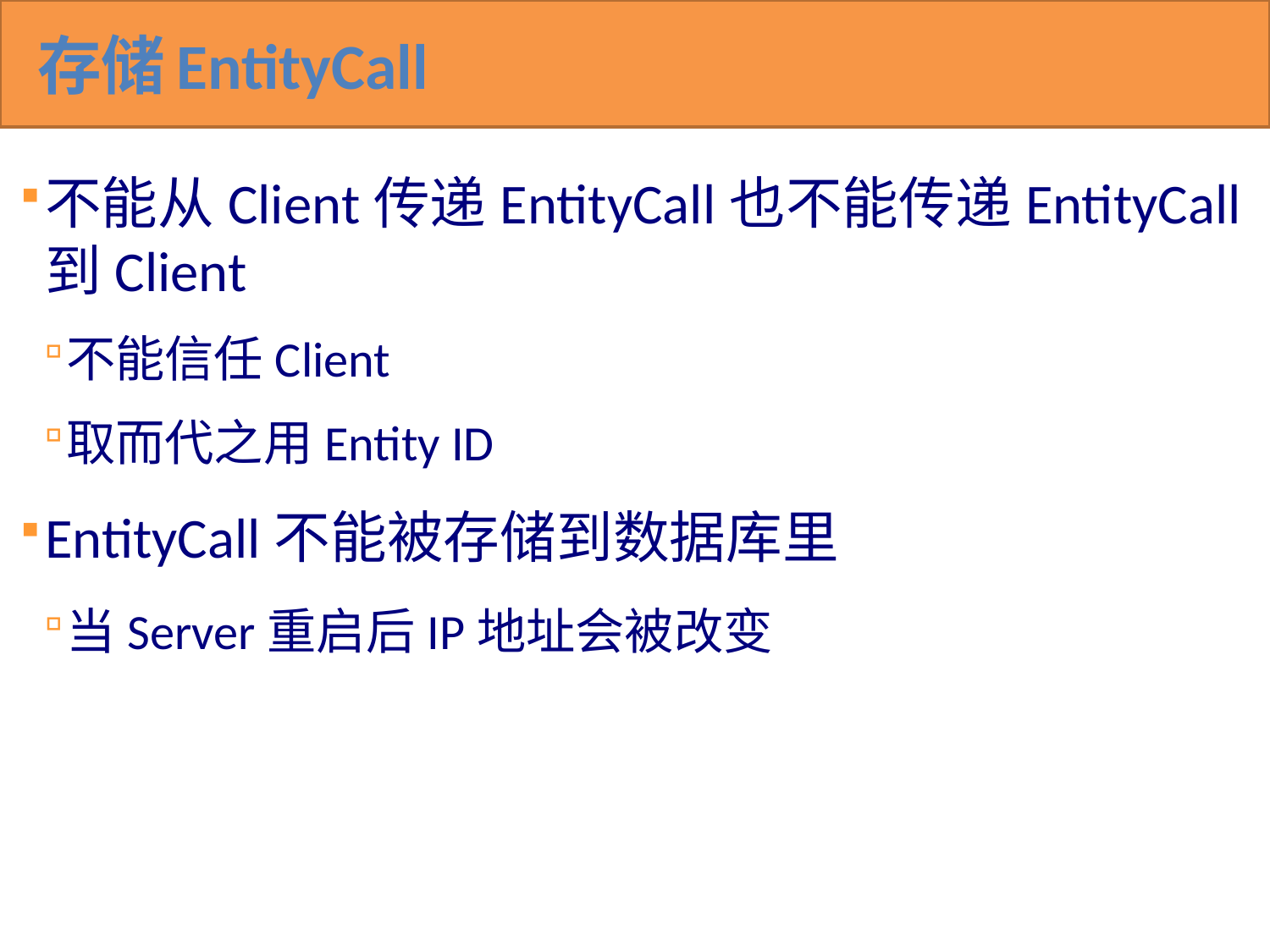

# 存储EntityCall
不能从Client传递EntityCall也不能传递EntityCall到Client
不能信任Client
取而代之用Entity ID
EntityCall不能被存储到数据库里
当Server重启后IP地址会被改变